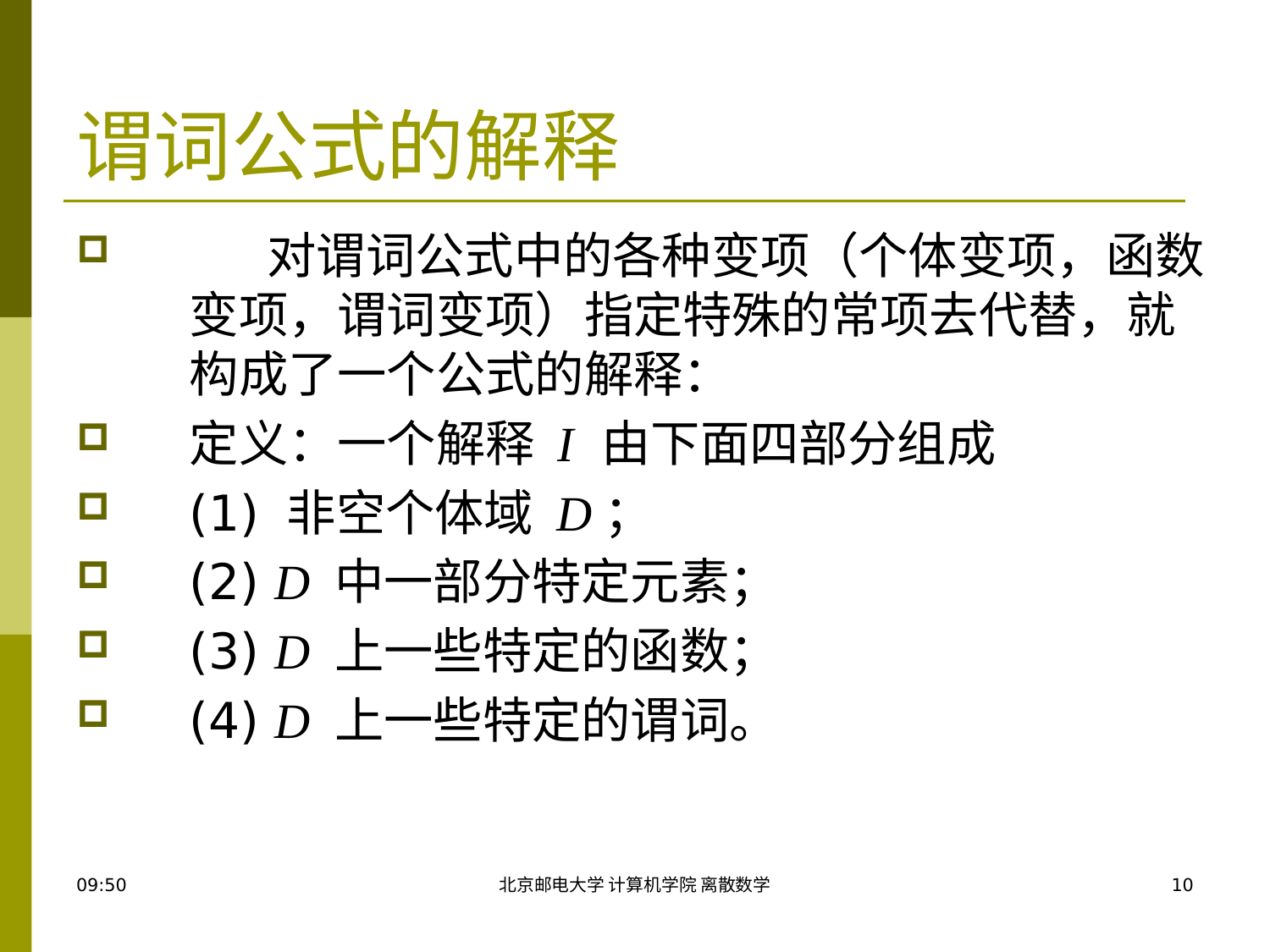

# 谓词公式的解释
      对谓词公式中的各种变项（个体变项，函数变项，谓词变项）指定特殊的常项去代替，就构成了一个公式的解释：
定义：一个解释 I 由下面四部分组成
(1) 非空个体域 D；
(2) D 中一部分特定元素；
(3) D 上一些特定的函数；
(4) D 上一些特定的谓词。
09:50
北京邮电大学 计算机学院 离散数学
10